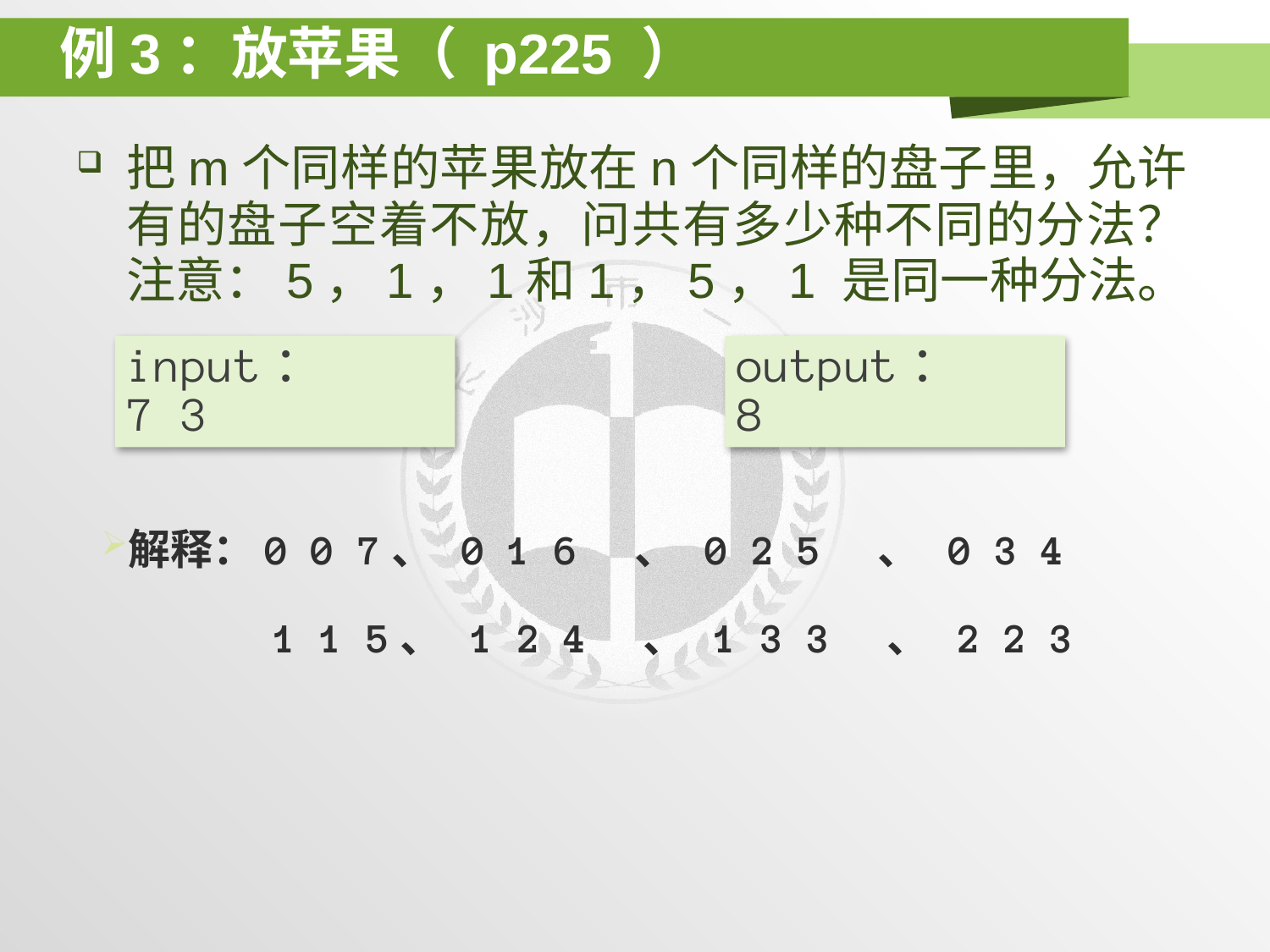

# 例3：放苹果（ p225 ）
把m个同样的苹果放在n个同样的盘子里，允许有的盘子空着不放，问共有多少种不同的分法？注意：5，1，1和1，5，1 是同一种分法。

解释：0 0 7、  0 1 6  、  0 2 5  、  0 3 4
	  1 1 5、  1 2 4  、  1 3 3  、  2 2 3
input：
7 3
output：
8